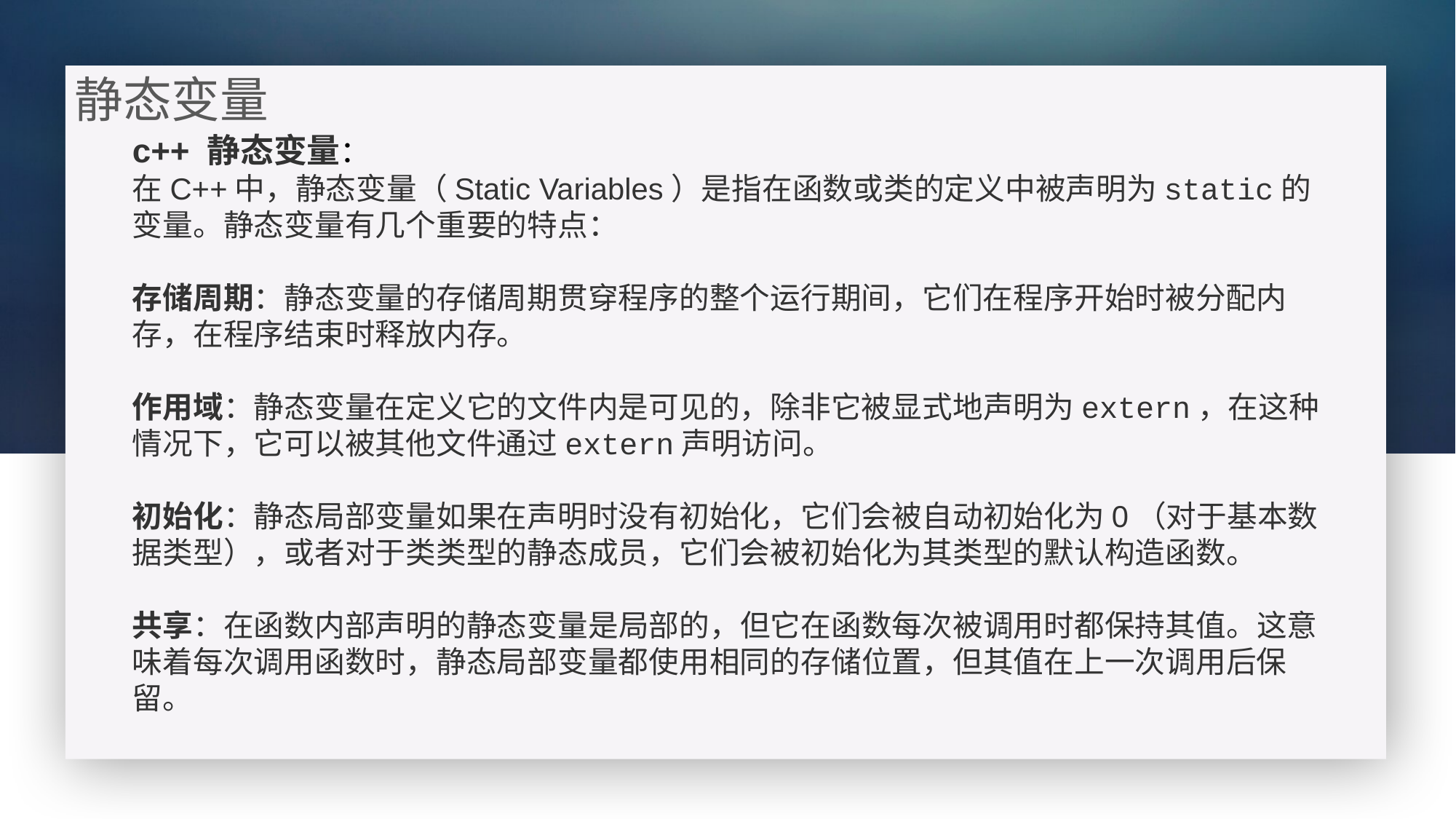

静态变量

c++ 静态变量：
在C++中，静态变量（Static Variables）是指在函数或类的定义中被声明为static的变量。静态变量有几个重要的特点：

存储周期：静态变量的存储周期贯穿程序的整个运行期间，它们在程序开始时被分配内存，在程序结束时释放内存。

作用域：静态变量在定义它的文件内是可见的，除非它被显式地声明为extern，在这种情况下，它可以被其他文件通过extern声明访问。

初始化：静态局部变量如果在声明时没有初始化，它们会被自动初始化为0（对于基本数据类型），或者对于类类型的静态成员，它们会被初始化为其类型的默认构造函数。

共享：在函数内部声明的静态变量是局部的，但它在函数每次被调用时都保持其值。这意味着每次调用函数时，静态局部变量都使用相同的存储位置，但其值在上一次调用后保留。